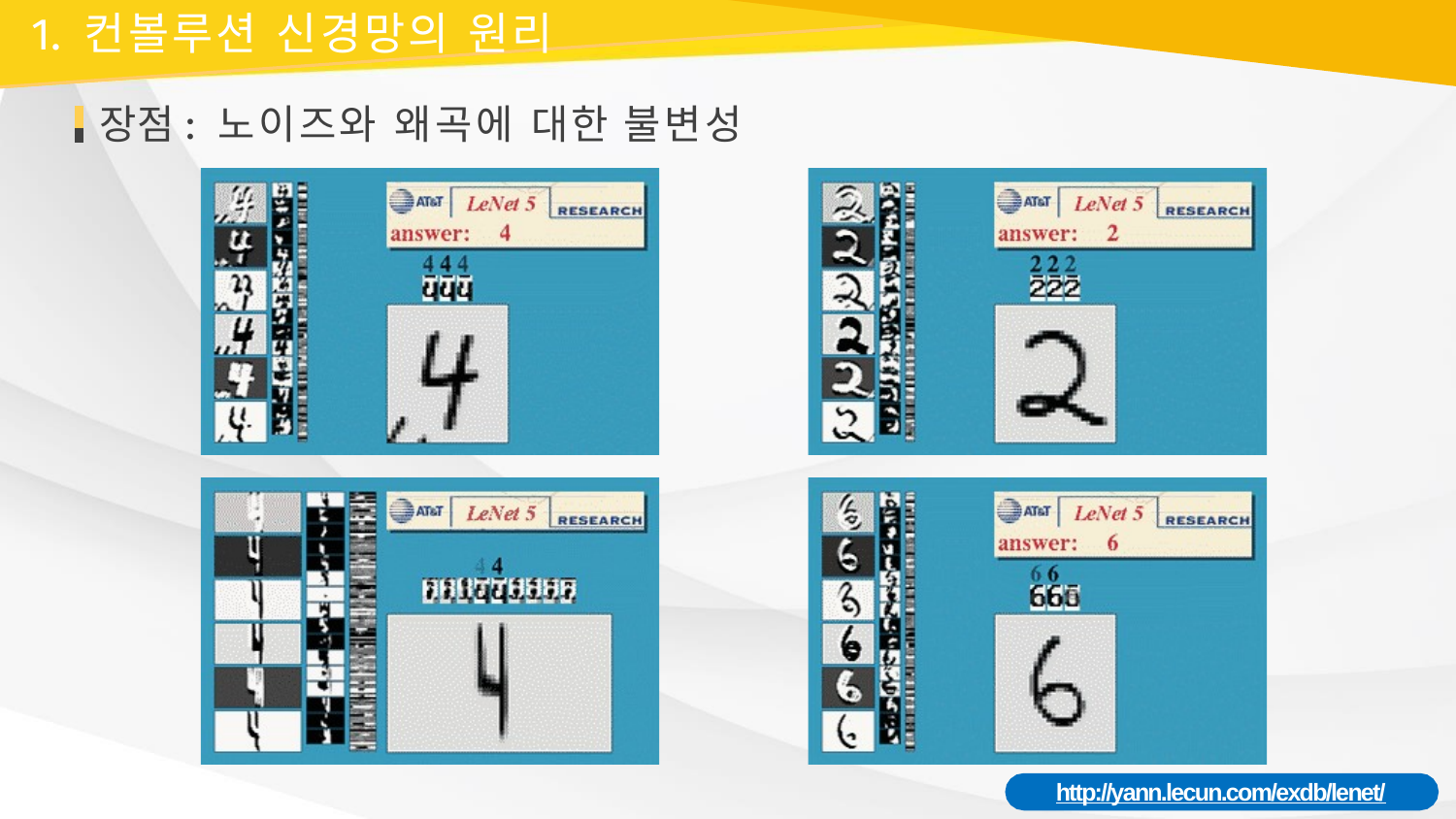

1. 컨볼루션 신경망의 원리
장점: 노이즈와 왜곡에 대한 불변성

http://yann.lecun.com/exdb/lenet/